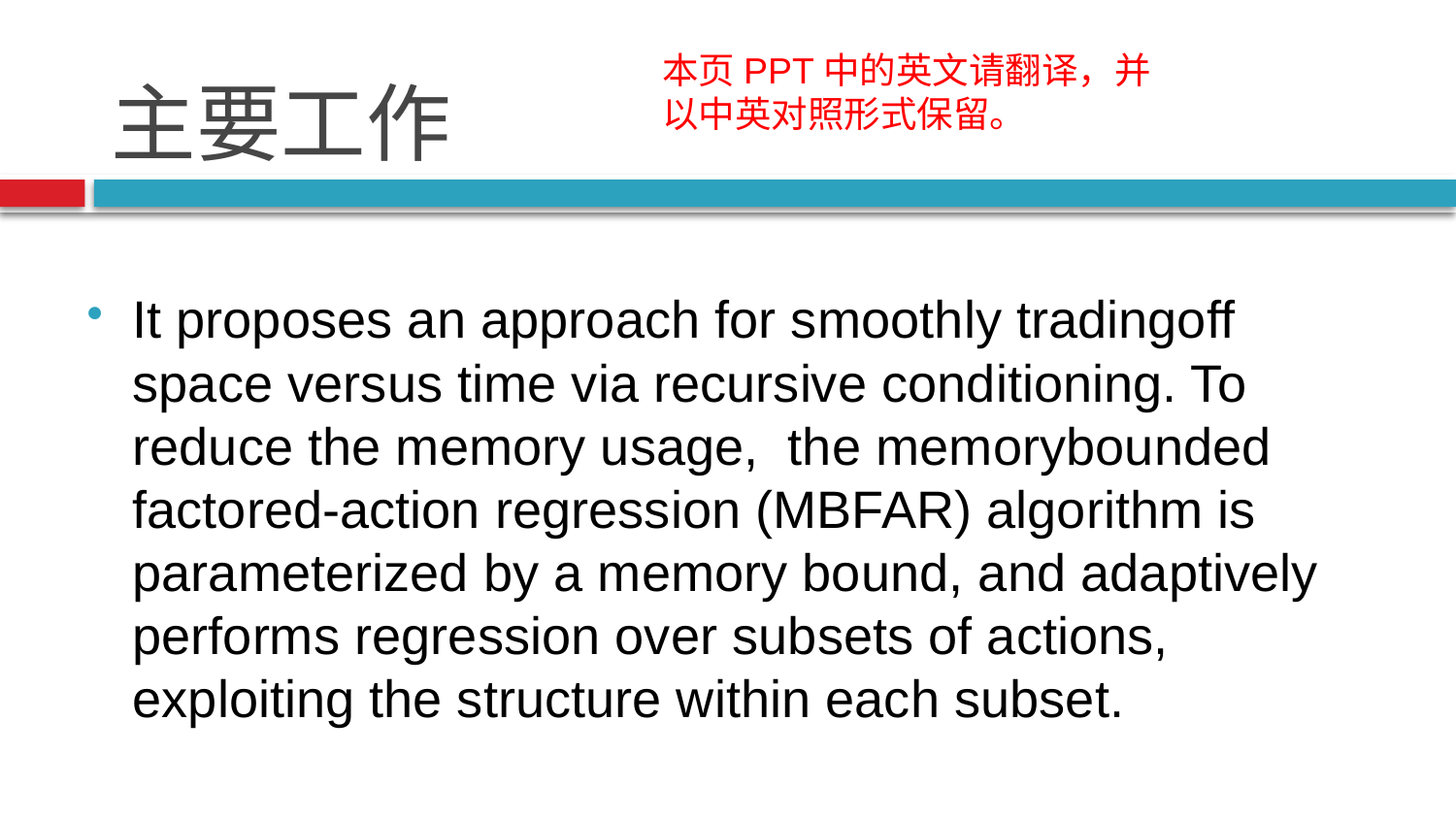

# 主要工作
本页PPT中的英文请翻译，并以中英对照形式保留。
It proposes an approach for smoothly tradingoff space versus time via recursive conditioning. To reduce the memory usage,  the memorybounded factored-action regression (MBFAR) algorithm is parameterized by a memory bound, and adaptively performs regression over subsets of actions, exploiting the structure within each subset.